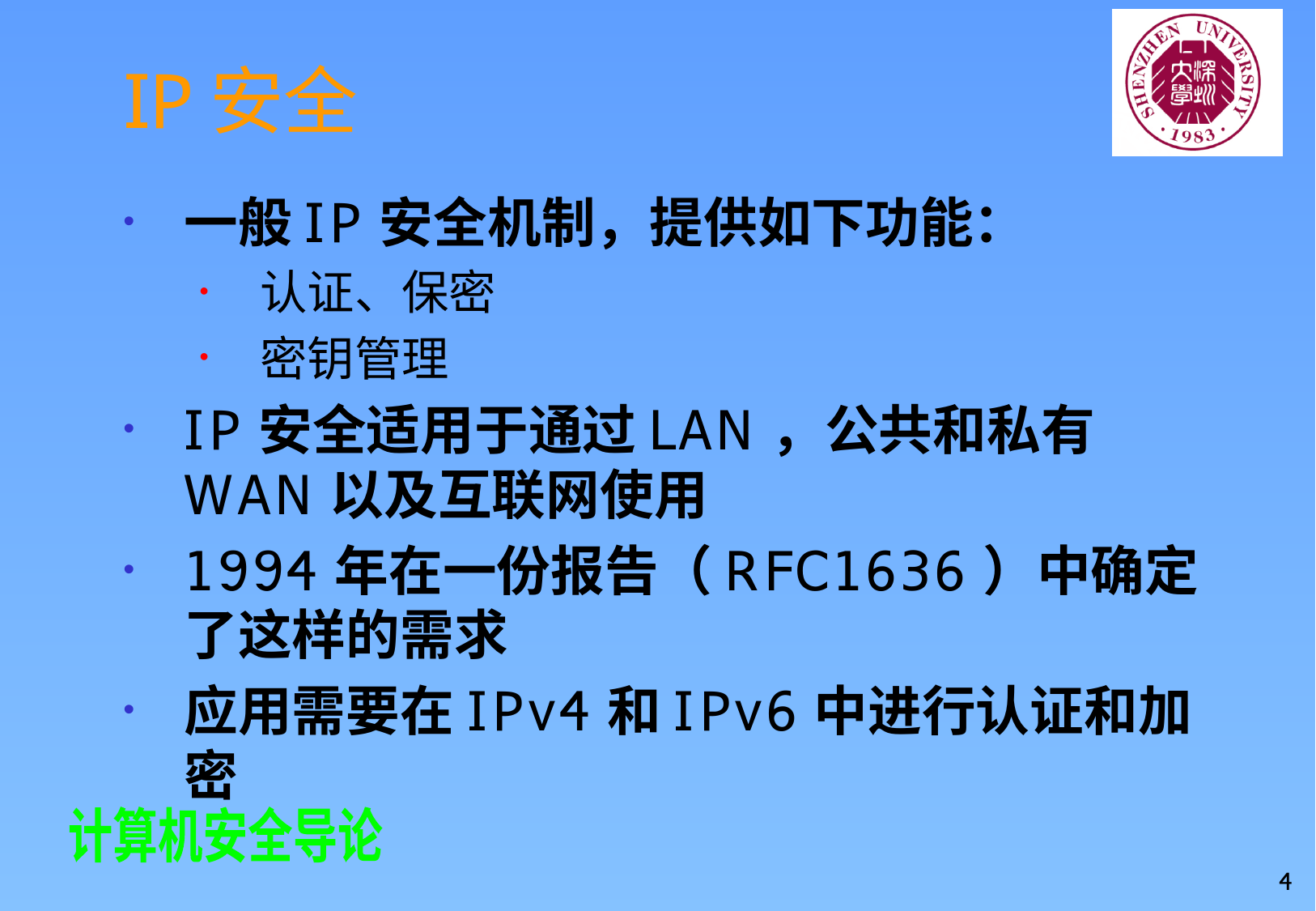

# IP安全
一般IP安全机制，提供如下功能：
认证、保密
密钥管理
IP安全适用于通过LAN，公共和私有WAN以及互联网使用
1994年在一份报告（RFC1636）中确定了这样的需求
应用需要在IPv4和IPv6中进行认证和加密
4